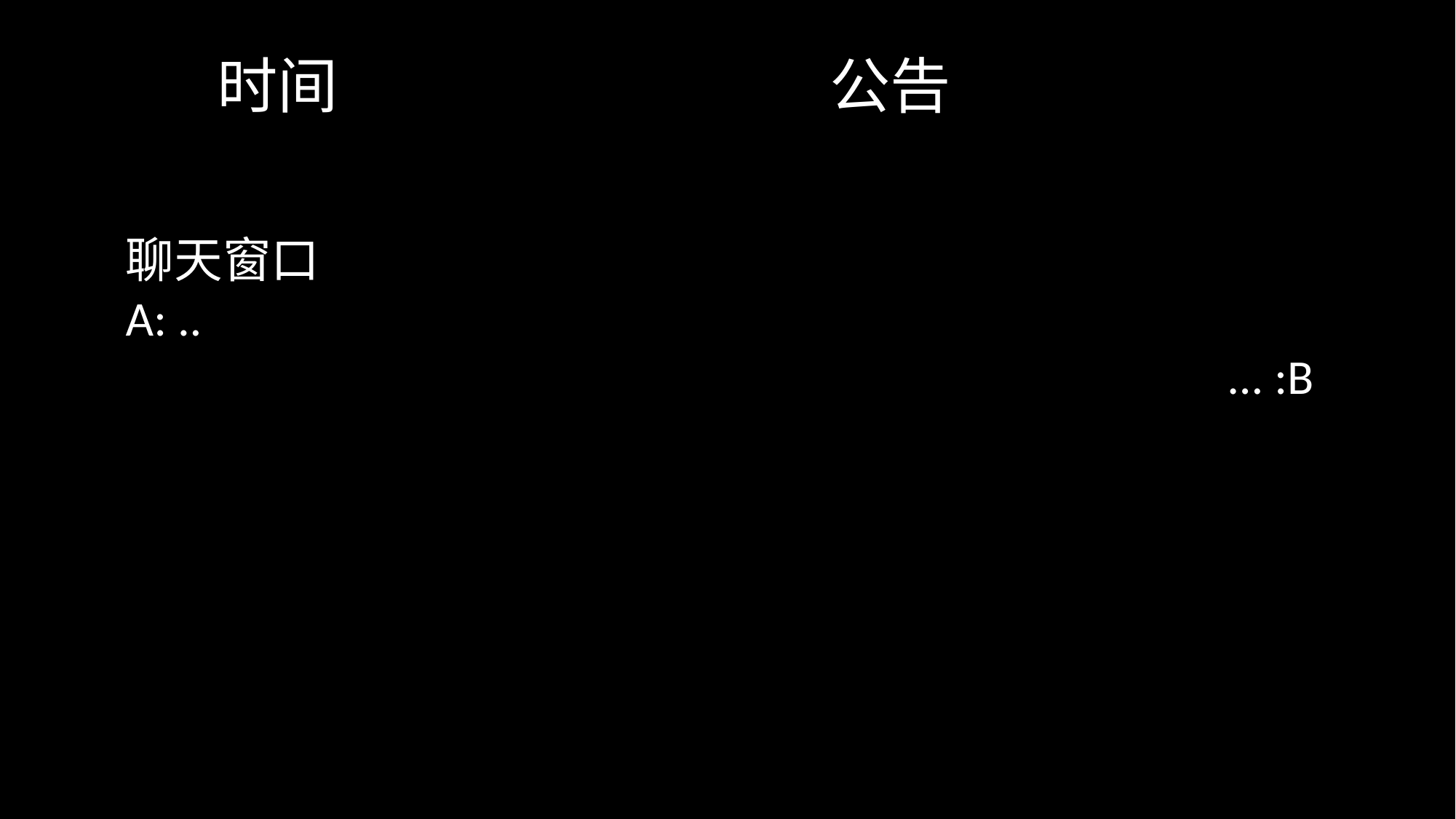

# 时间
公告
聊天窗口
A: ..
... :B